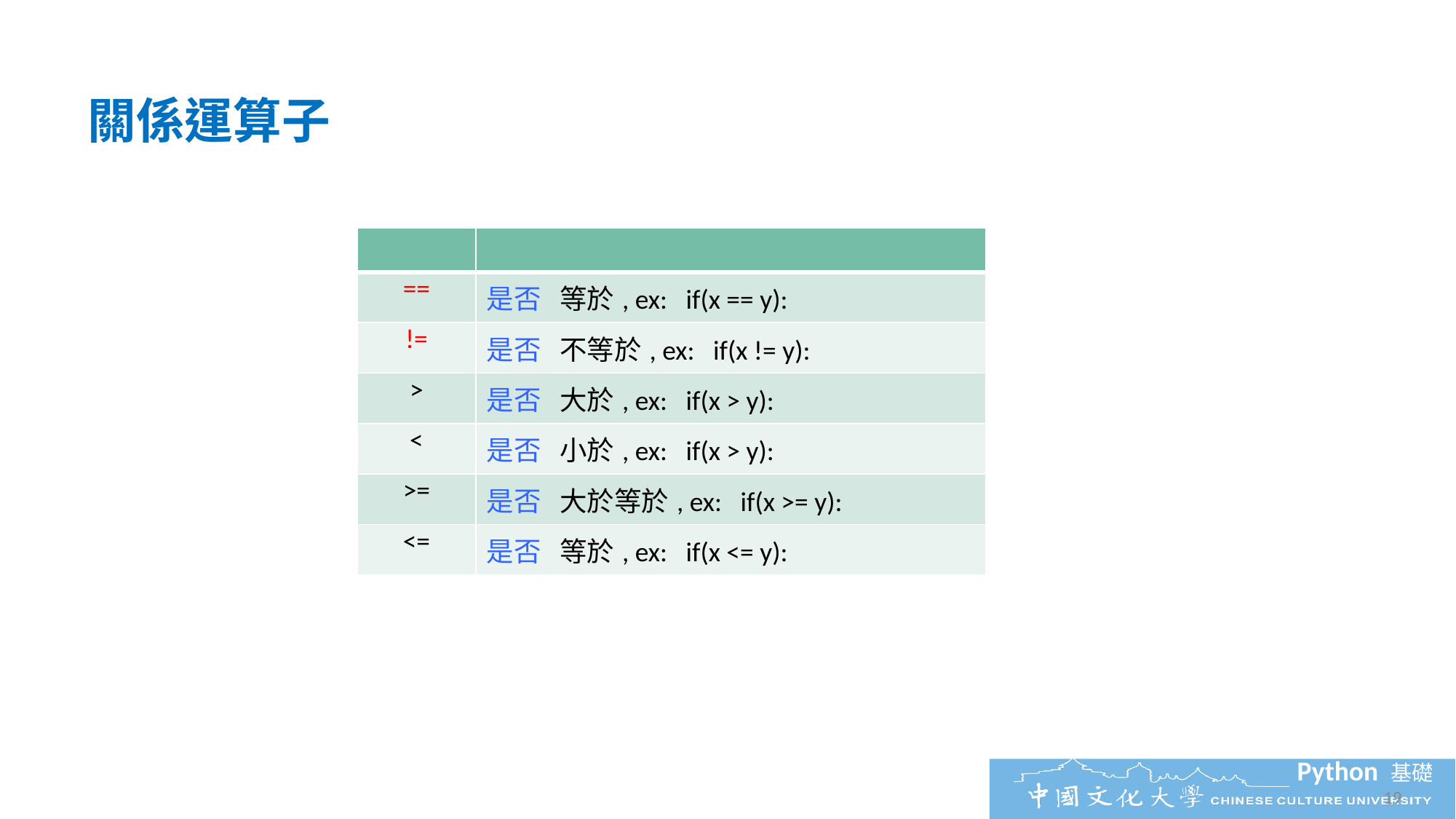

關係運算子
|  |  |
| --- | --- |
| == | 是否 等於, ex: if(x == y): |
| != | 是否 不等於, ex: if(x != y): |
| > | 是否 大於, ex: if(x > y): |
| < | 是否 小於, ex: if(x > y): |
| >= | 是否 大於等於, ex: if(x >= y): |
| <= | 是否 等於, ex: if(x <= y): |
19